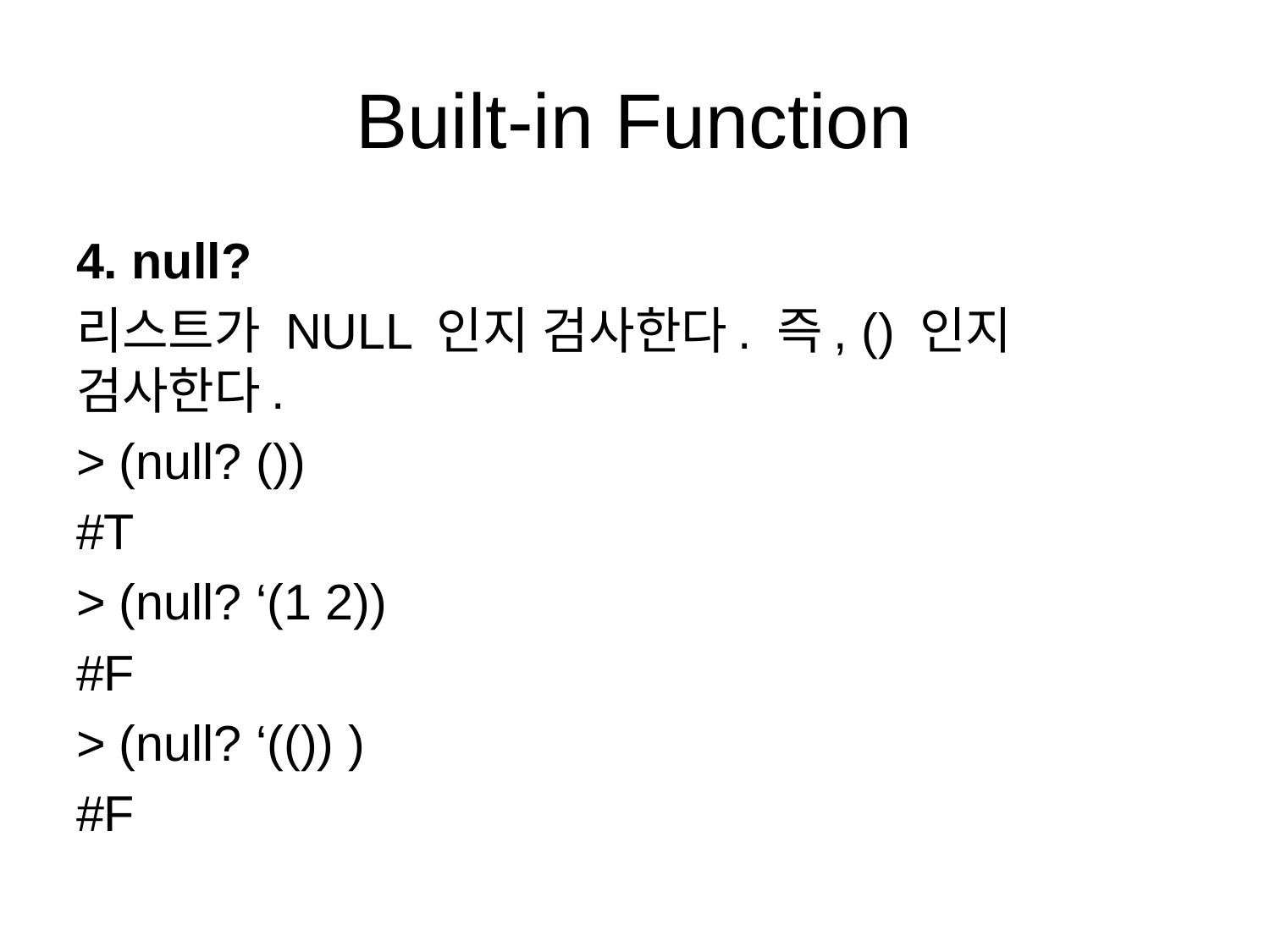

# Built-in Function
4. null?
리스트가 NULL 인지 검사한다. 즉, () 인지 검사한다.
> (null? ())
#T
> (null? ‘(1 2))
#F
> (null? ‘(()) )
#F